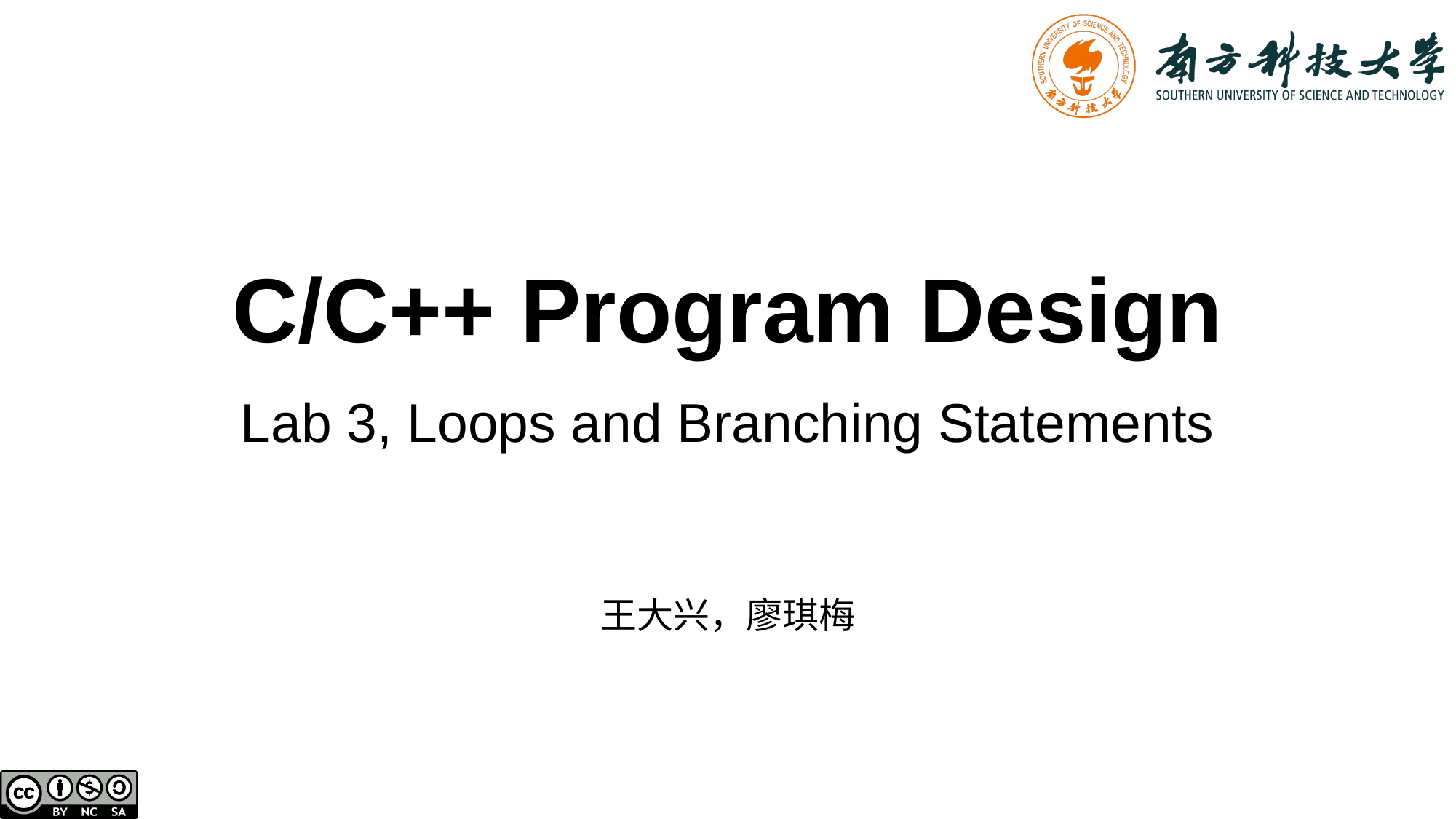

# C/C++ Program Design
Lab 3, Loops and Branching Statements

王大兴，廖琪梅